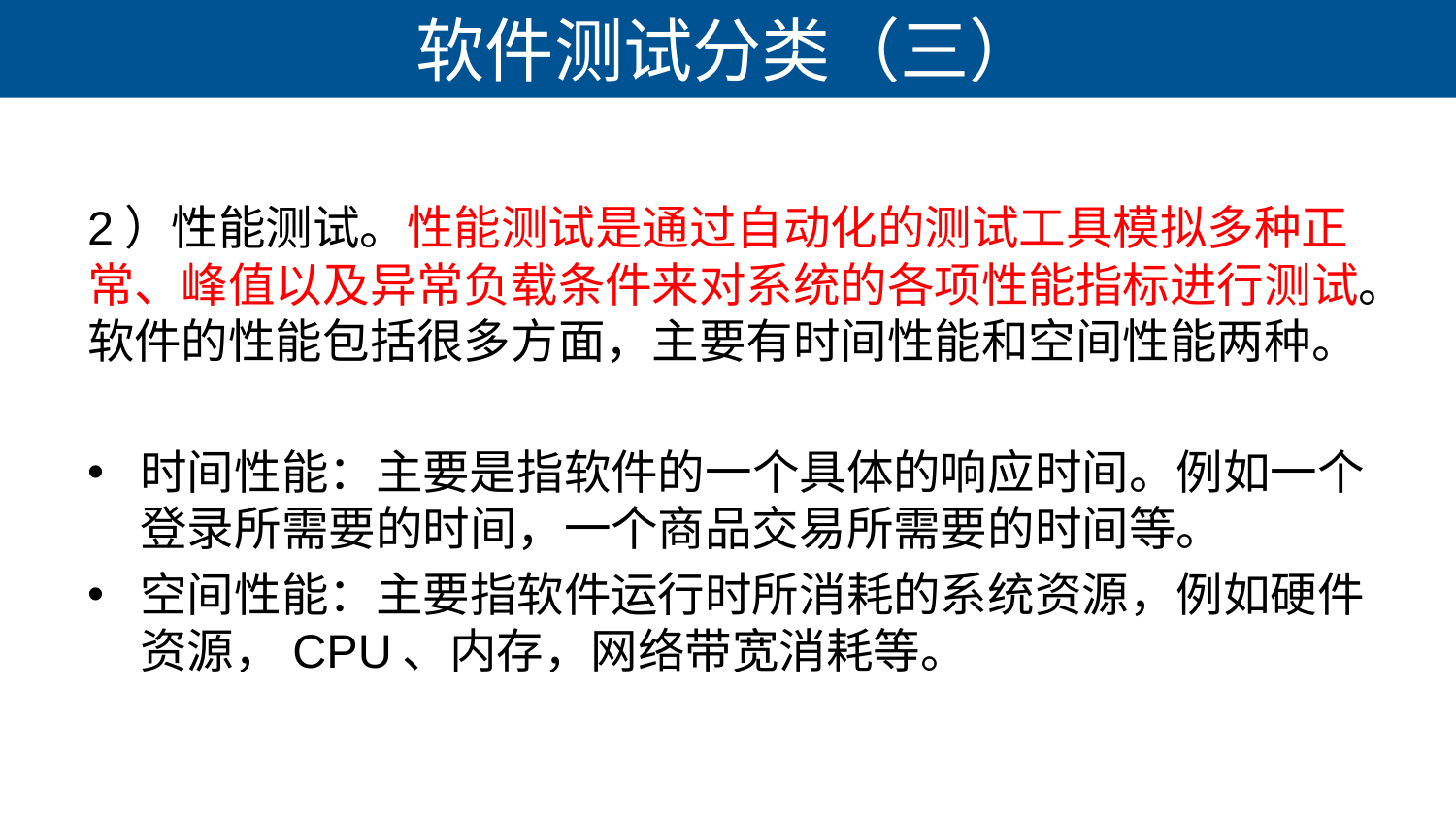

# 软件测试分类（三）
2）性能测试。性能测试是通过自动化的测试工具模拟多种正常、峰值以及异常负载条件来对系统的各项性能指标进行测试。软件的性能包括很多方面，主要有时间性能和空间性能两种。

时间性能：主要是指软件的一个具体的响应时间。例如一个登录所需要的时间，一个商品交易所需要的时间等。
空间性能：主要指软件运行时所消耗的系统资源，例如硬件资源，CPU、内存，网络带宽消耗等。